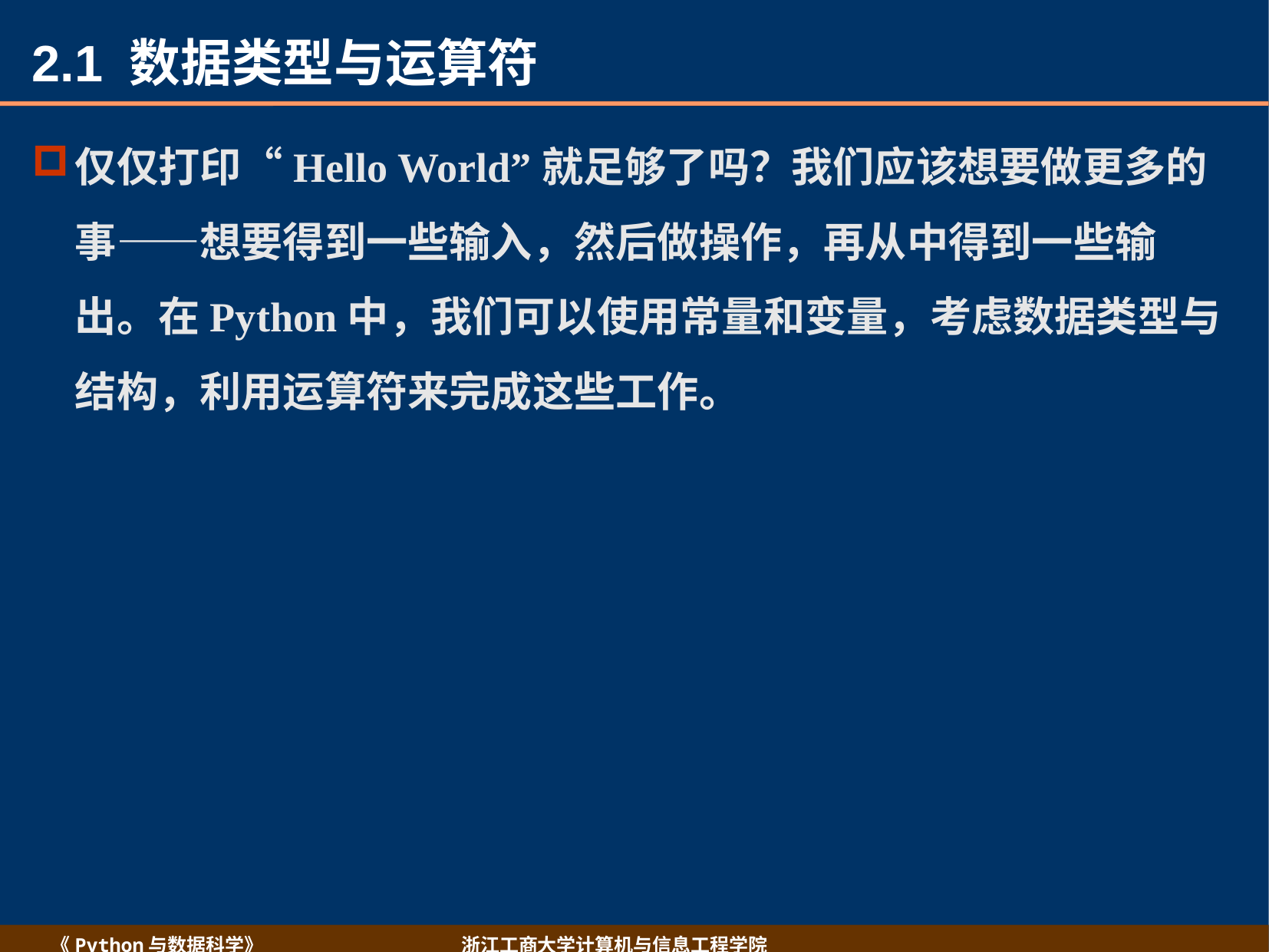

# 2.1 数据类型与运算符
仅仅打印“Hello World”就足够了吗？我们应该想要做更多的事——想要得到一些输入，然后做操作，再从中得到一些输出。在Python中，我们可以使用常量和变量，考虑数据类型与结构，利用运算符来完成这些工作。